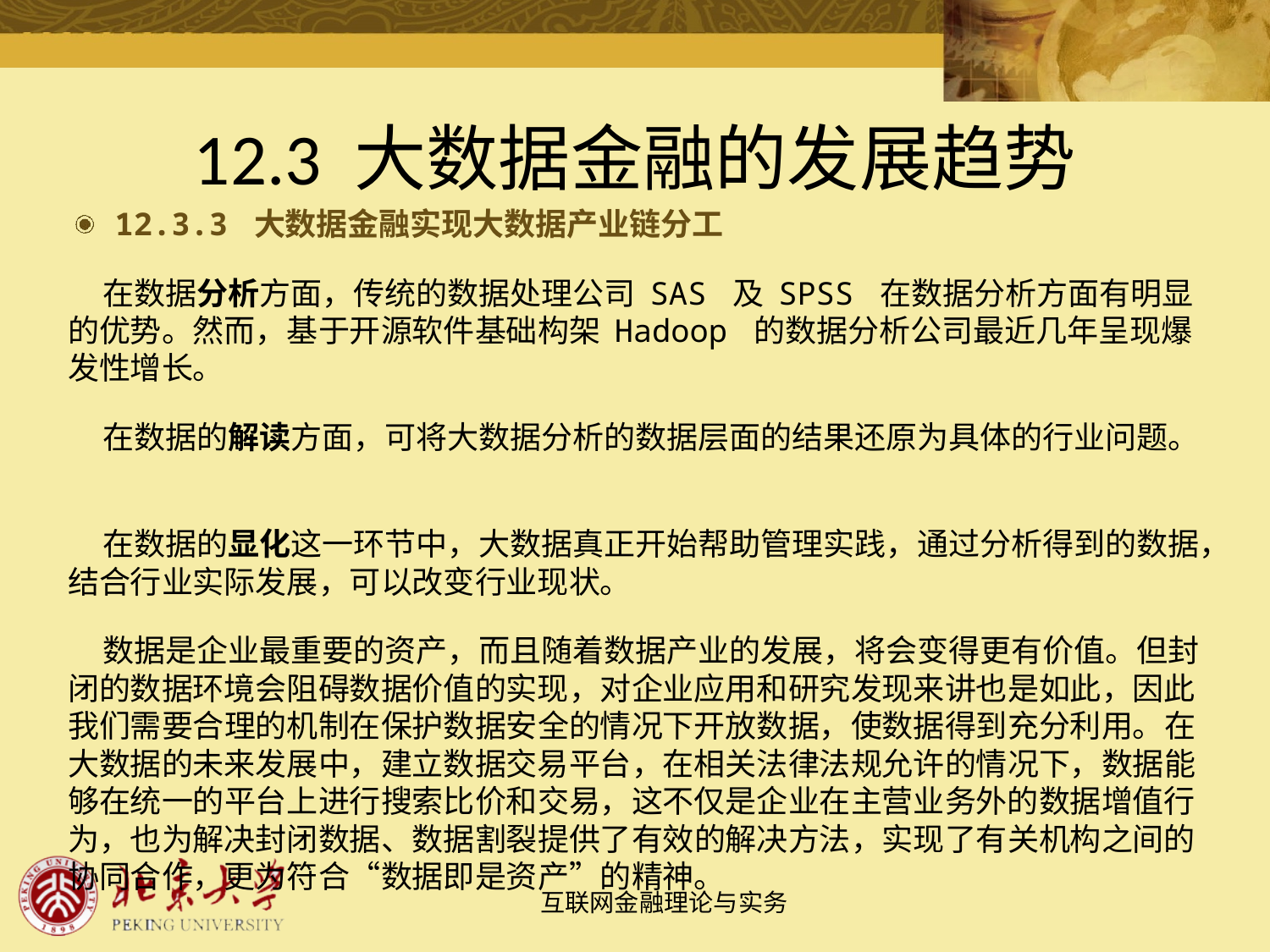

# 12.3 大数据金融的发展趋势
12.3.3 大数据金融实现大数据产业链分工
    在数据分析方面，传统的数据处理公司 SAS 及 SPSS 在数据分析方面有明显的优势。然而，基于开源软件基础构架 Hadoop 的数据分析公司最近几年呈现爆发性增长。
    在数据的解读方面，可将大数据分析的数据层面的结果还原为具体的行业问题。
    在数据的显化这一环节中，大数据真正开始帮助管理实践，通过分析得到的数据，结合行业实际发展，可以改变行业现状。
    数据是企业最重要的资产，而且随着数据产业的发展，将会变得更有价值。但封闭的数据环境会阻碍数据价值的实现，对企业应用和研究发现来讲也是如此，因此我们需要合理的机制在保护数据安全的情况下开放数据，使数据得到充分利用。在大数据的未来发展中，建立数据交易平台，在相关法律法规允许的情况下，数据能够在统一的平台上进行搜索比价和交易，这不仅是企业在主营业务外的数据增值行为，也为解决封闭数据、数据割裂提供了有效的解决方法，实现了有关机构之间的协同合作，更为符合“数据即是资产”的精神。